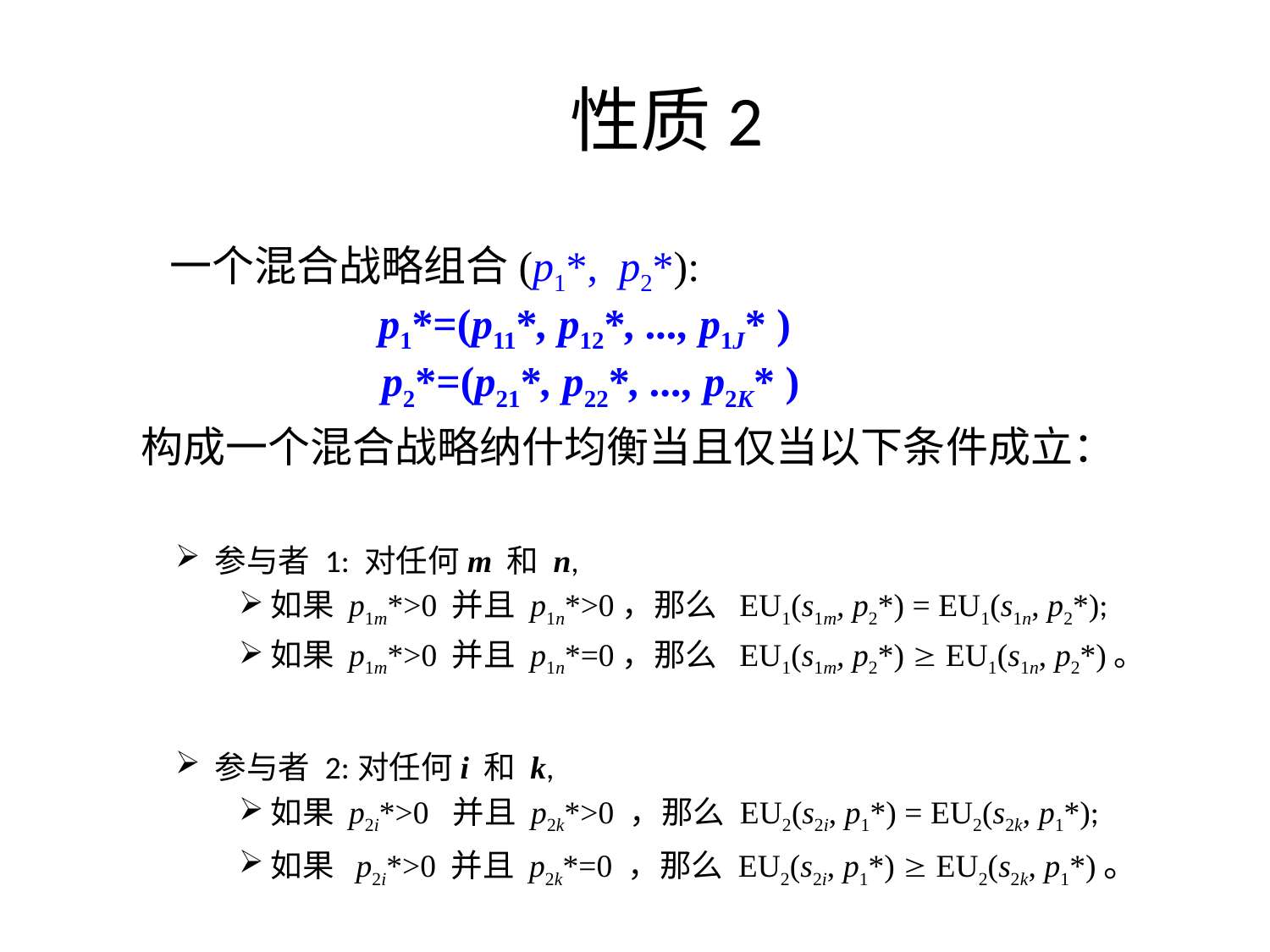

# 性质2
     一个混合战略组合(p1*,  p2*):
                       p1*=(p11*, p12*, ..., p1J* )
                     p2*=(p21*, p22*, ..., p2K* )
  构成一个混合战略纳什均衡当且仅当以下条件成立：

参与者 1: 对任何m 和 n,
如果 p1m*>0 并且 p1n*>0，那么  EU1(s1m, p2*) = EU1(s1n, p2*);
如果 p1m*>0 并且 p1n*=0，那么  EU1(s1m, p2*) ≥ EU1(s1n, p2*)。

参与者 2:对任何i 和 k,
如果 p2i*>0  并且 p2k*>0 ，那么 EU2(s2i, p1*) = EU2(s2k, p1*);
如果  p2i*>0 并且 p2k*=0 ，那么 EU2(s2i, p1*) ≥ EU2(s2k, p1*)。